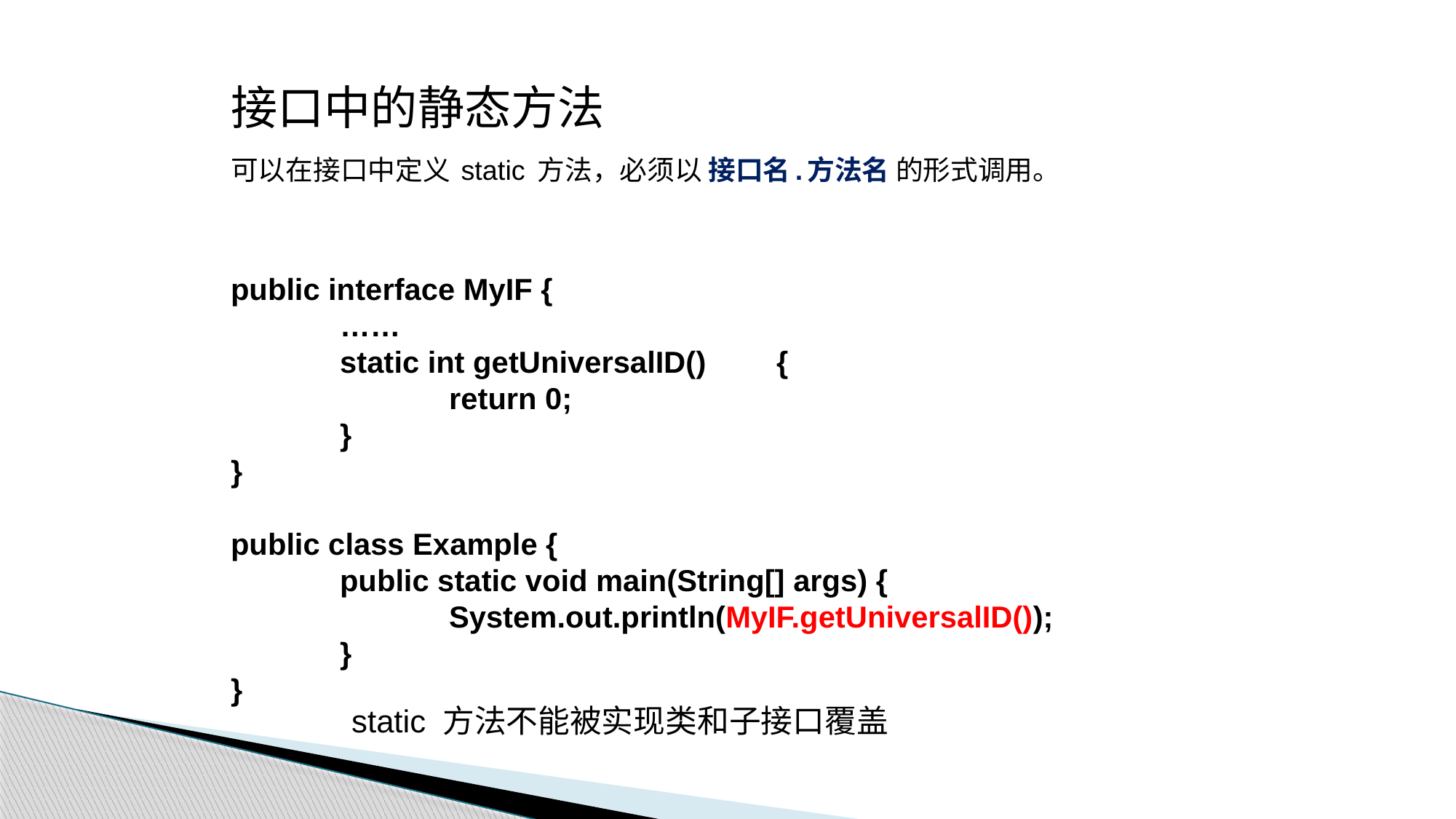

接口中的静态方法
可以在接口中定义 static 方法，必须以 接口名.方法名 的形式调用。
public interface MyIF {
	……
	static int getUniversalID()	{
		return 0;
	}
}

public class Example {
	public static void main(String[] args) {
		System.out.println(MyIF.getUniversalID());
	}
}
static 方法不能被实现类和子接口覆盖